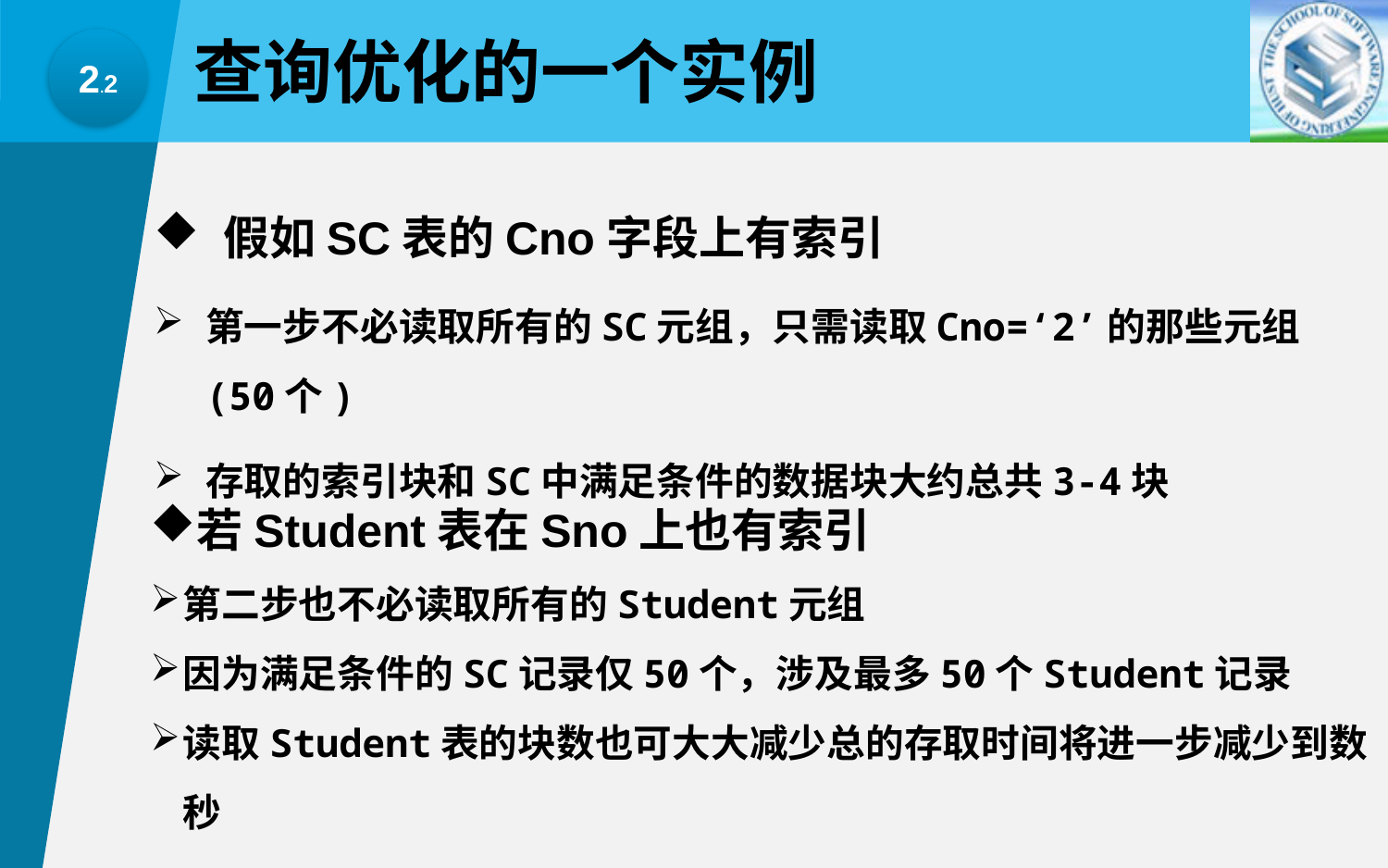

查询优化的一个实例
2.2
假如SC表的Cno字段上有索引
第一步不必读取所有的SC元组，只需读取Cno=‘2’的那些元组(50个)
存取的索引块和SC中满足条件的数据块大约总共3-4块
若Student表在Sno上也有索引
第二步也不必读取所有的Student元组
因为满足条件的SC记录仅50个，涉及最多50个Student记录
读取Student表的块数也可大大减少总的存取时间将进一步减少到数秒